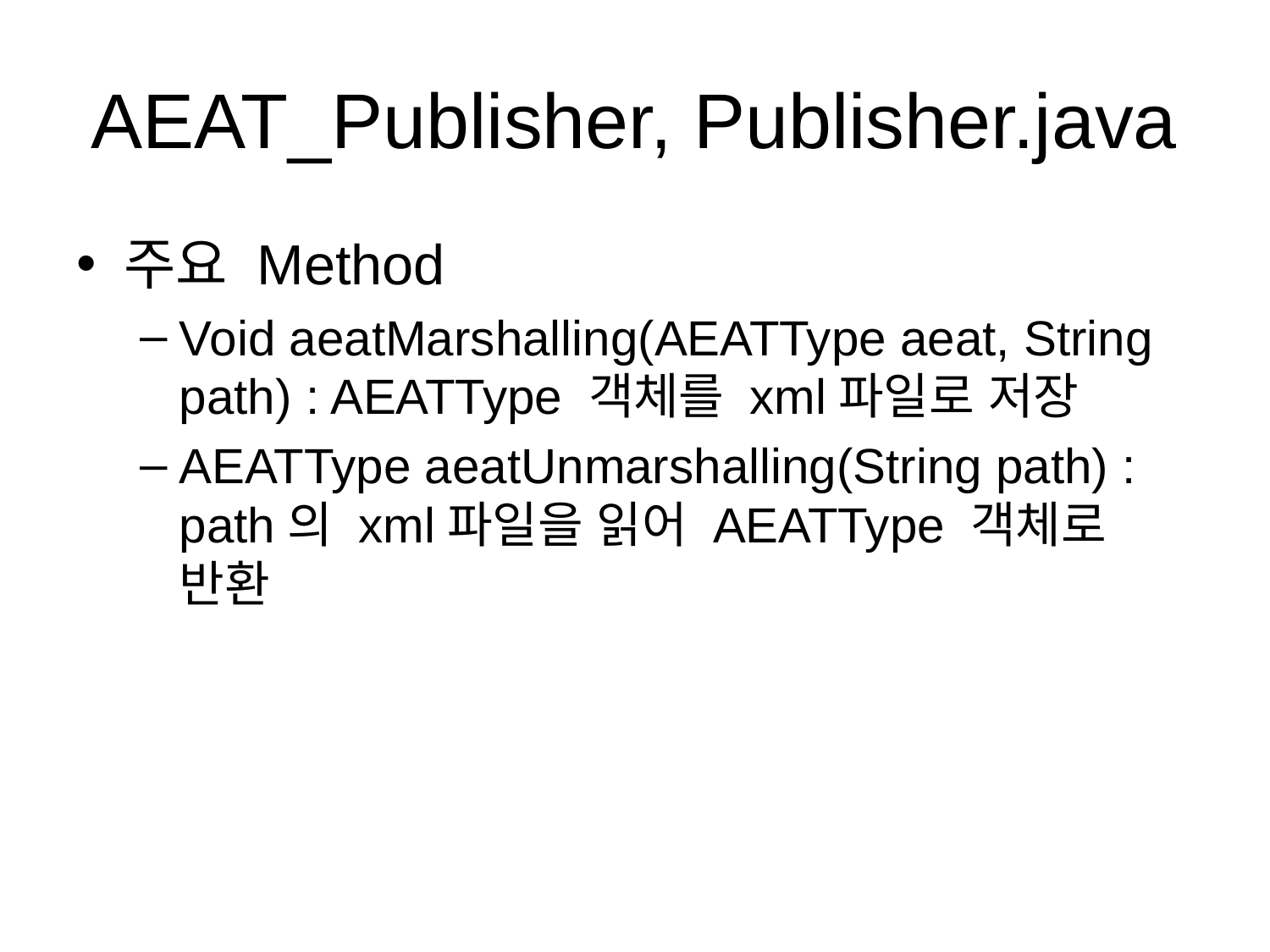

# AEAT_Publisher, Publisher.java
주요 Method
Void aeatMarshalling(AEATType aeat, String path) : AEATType 객체를 xml파일로 저장
AEATType aeatUnmarshalling(String path) : path의 xml파일을 읽어 AEATType 객체로 반환